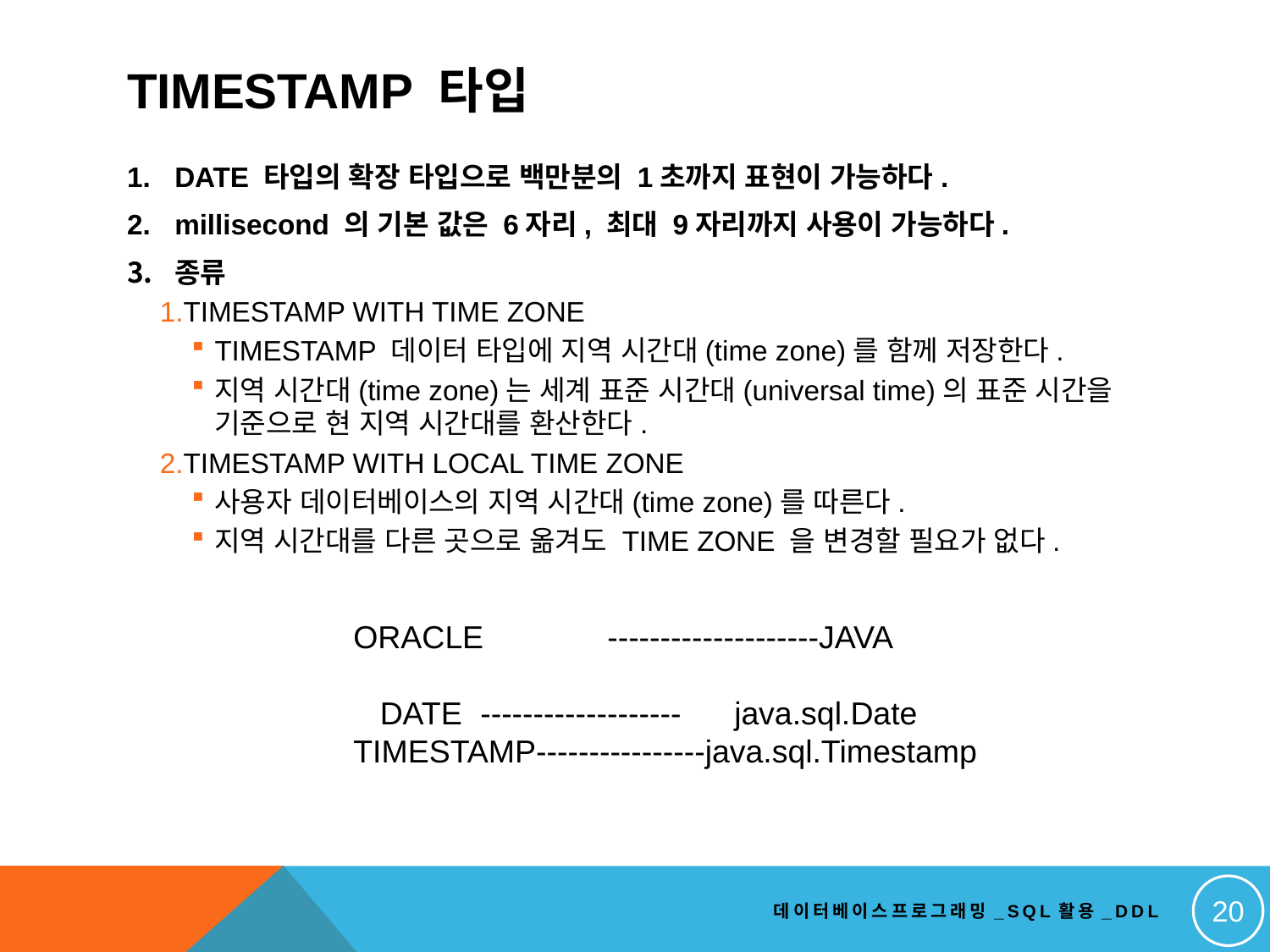

# TIMESTAMP 타입
DATE 타입의 확장 타입으로 백만분의 1초까지 표현이 가능하다.
millisecond 의 기본 값은 6자리, 최대 9자리까지 사용이 가능하다.
종류
TIMESTAMP WITH TIME ZONE
TIMESTAMP 데이터 타입에 지역 시간대(time zone)를 함께 저장한다.
지역 시간대(time zone)는 세계 표준 시간대(universal time)의 표준 시간을 기준으로 현 지역 시간대를 환산한다.
TIMESTAMP WITH LOCAL TIME ZONE
사용자 데이터베이스의 지역 시간대(time zone)를 따른다.
지역 시간대를 다른 곳으로 옮겨도 TIME ZONE 을 변경할 필요가 없다.

ORACLE	--------------------JAVA

   DATE	-------------------	java.sql.Date
TIMESTAMP----------------java.sql.Timestamp

20
데이터베이스프로그래밍_SQL활용_DDL